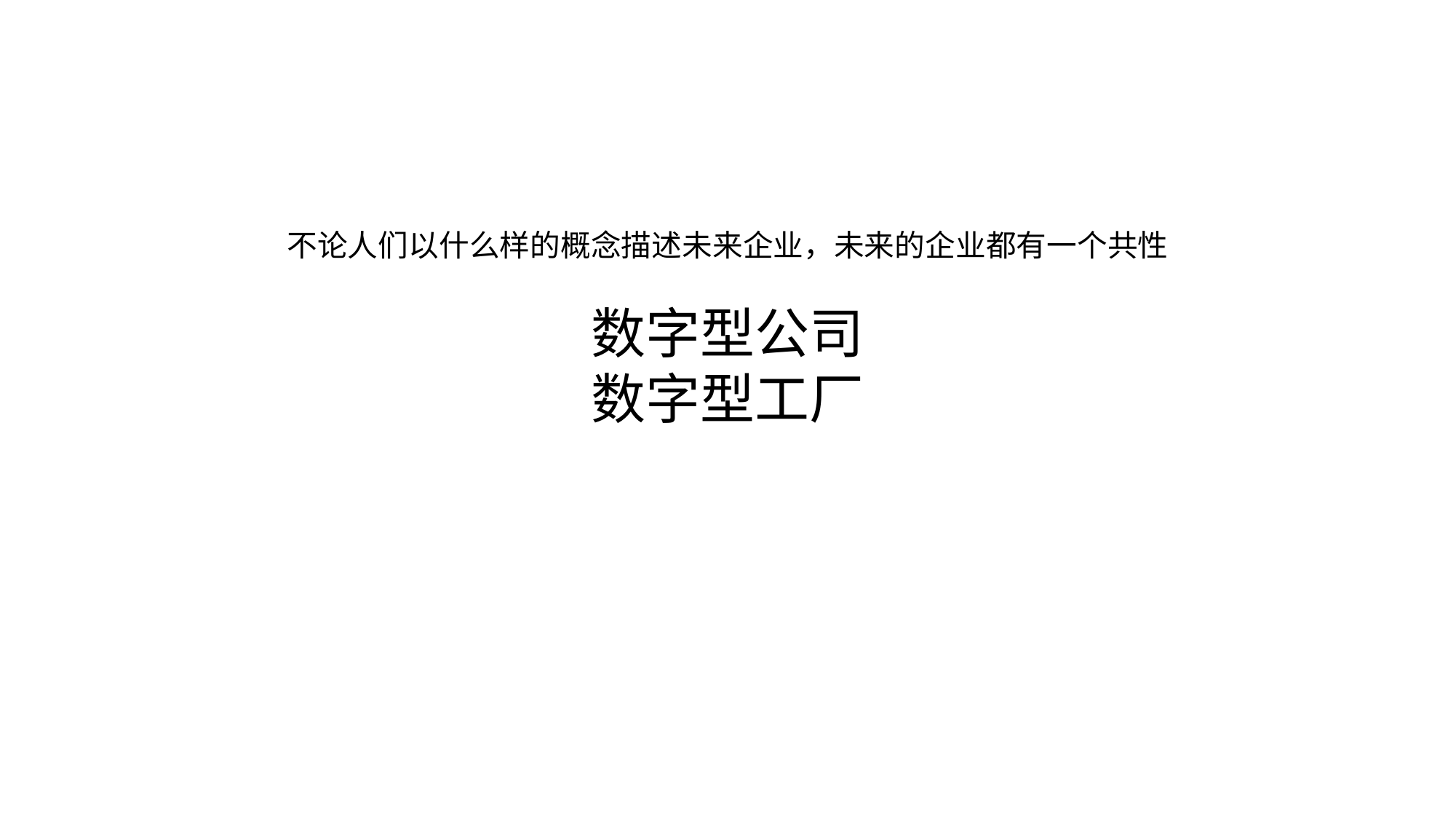

不论人们以什么样的概念描述未来企业，未来的企业都有一个共性
数字型公司
数字型工厂